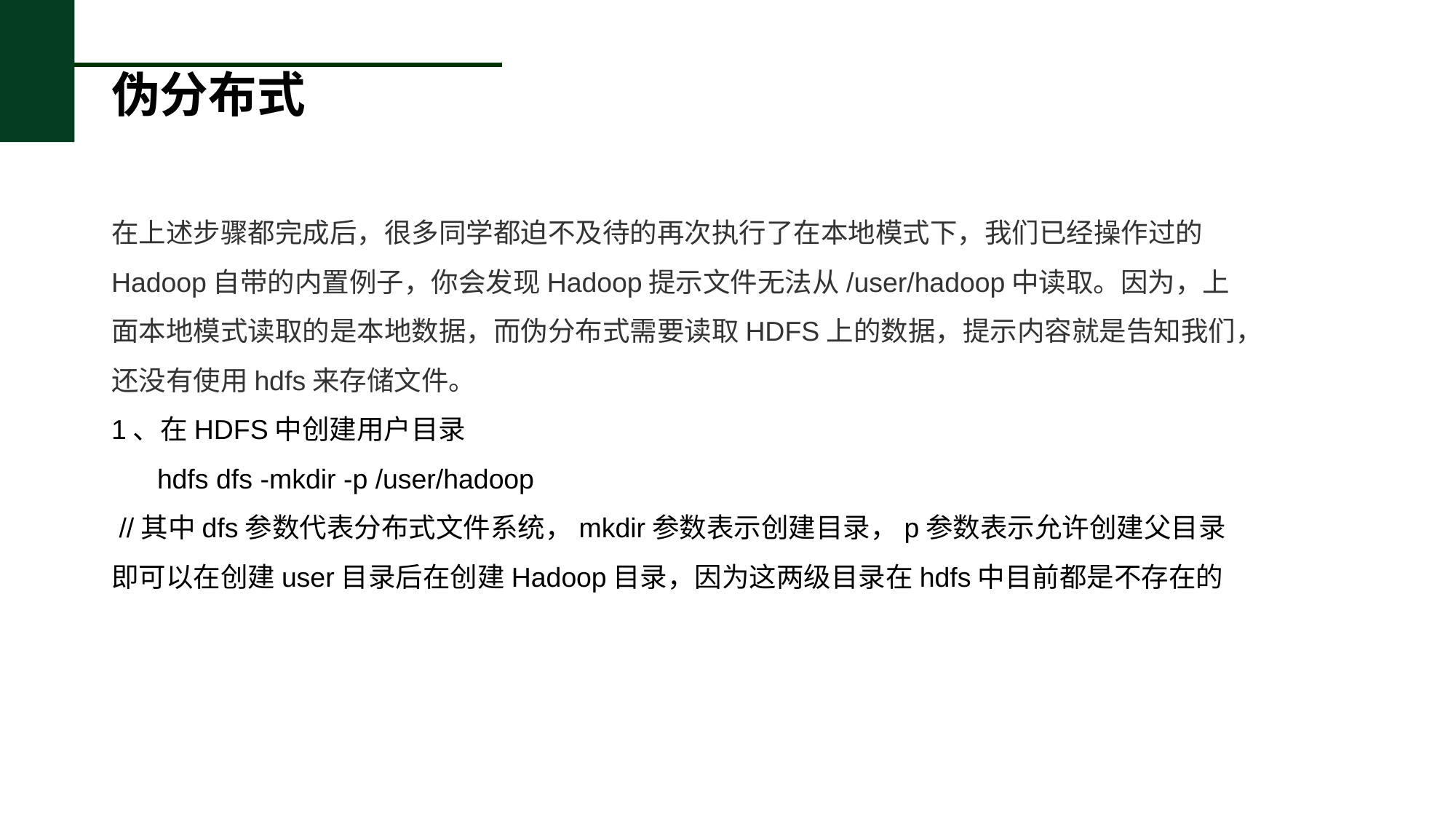

# 伪分布式
在上述步骤都完成后，很多同学都迫不及待的再次执行了在本地模式下，我们已经操作过的Hadoop自带的内置例子，你会发现Hadoop提示文件无法从/user/hadoop中读取。因为，上面本地模式读取的是本地数据，而伪分布式需要读取HDFS上的数据，提示内容就是告知我们，还没有使用hdfs来存储文件。
1、在HDFS中创建用户目录
      hdfs dfs -mkdir -p /user/hadoop
 //其中dfs参数代表分布式文件系统，mkdir参数表示创建目录，p参数表示允许创建父目录即可以在创建user目录后在创建Hadoop目录，因为这两级目录在hdfs中目前都是不存在的